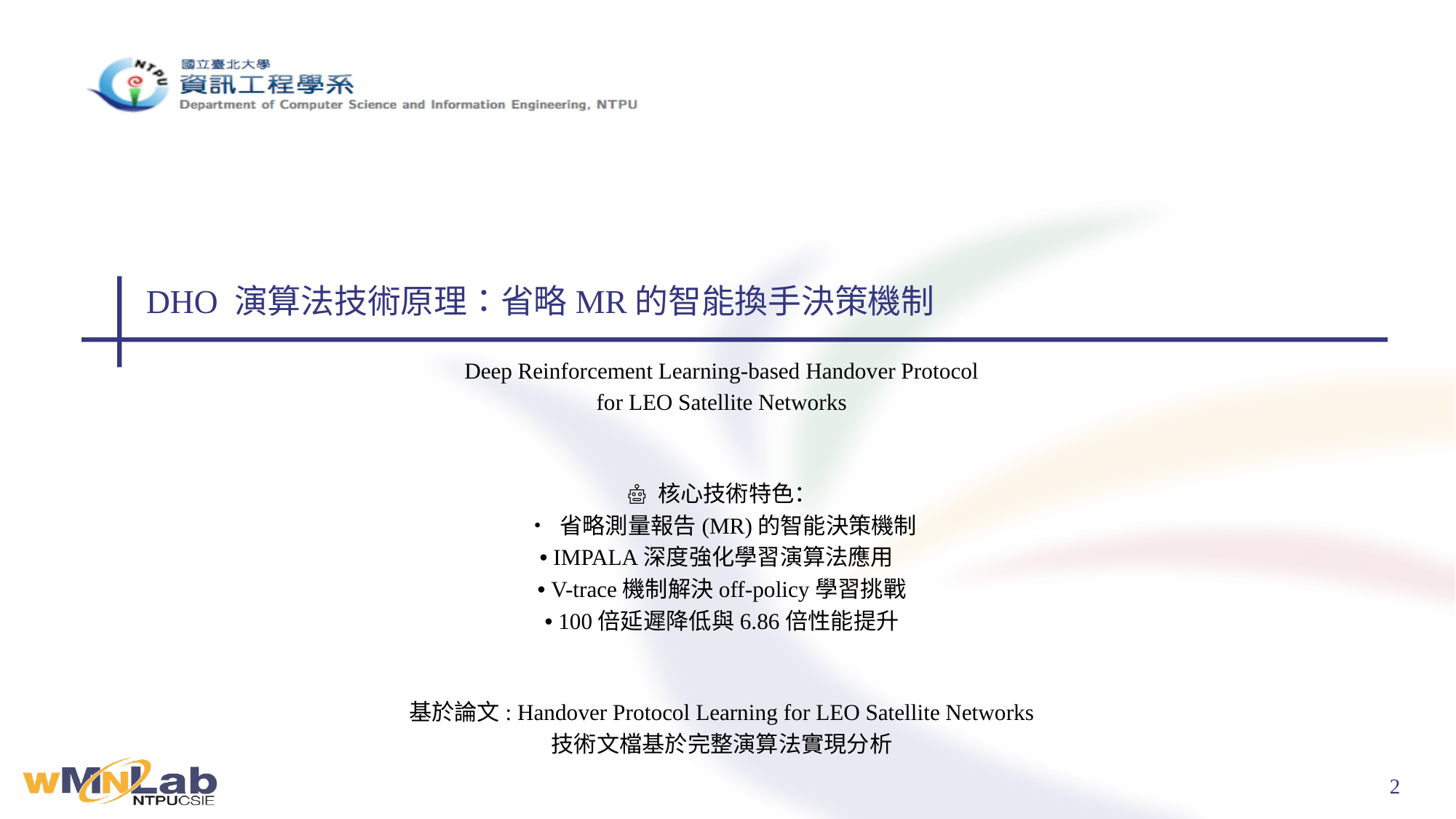

# DHO 演算法技術原理：省略MR的智能換手決策機制
Deep Reinforcement Learning-based Handover Protocol
for LEO Satellite Networks

🤖 核心技術特色：
• 省略測量報告(MR)的智能決策機制
• IMPALA深度強化學習演算法應用
• V-trace機制解決off-policy學習挑戰
• 100倍延遲降低與6.86倍性能提升

基於論文: Handover Protocol Learning for LEO Satellite Networks
技術文檔基於完整演算法實現分析